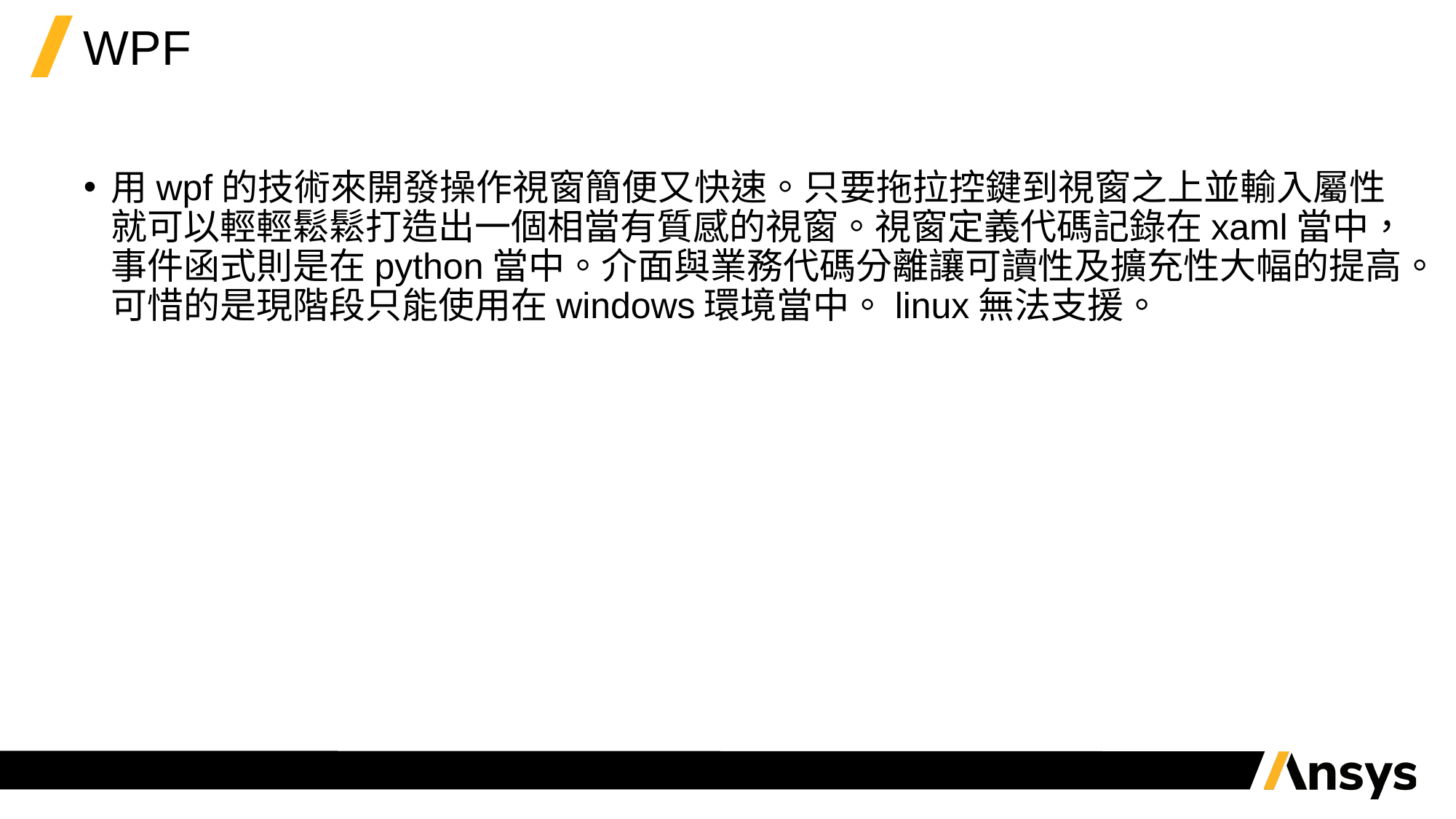

# WPF
用wpf的技術來開發操作視窗簡便又快速。只要拖拉控鍵到視窗之上並輸入屬性就可以輕輕鬆鬆打造出一個相當有質感的視窗。視窗定義代碼記錄在xaml當中，事件函式則是在python當中。介面與業務代碼分離讓可讀性及擴充性大幅的提高。可惜的是現階段只能使用在windows環境當中。linux無法支援。